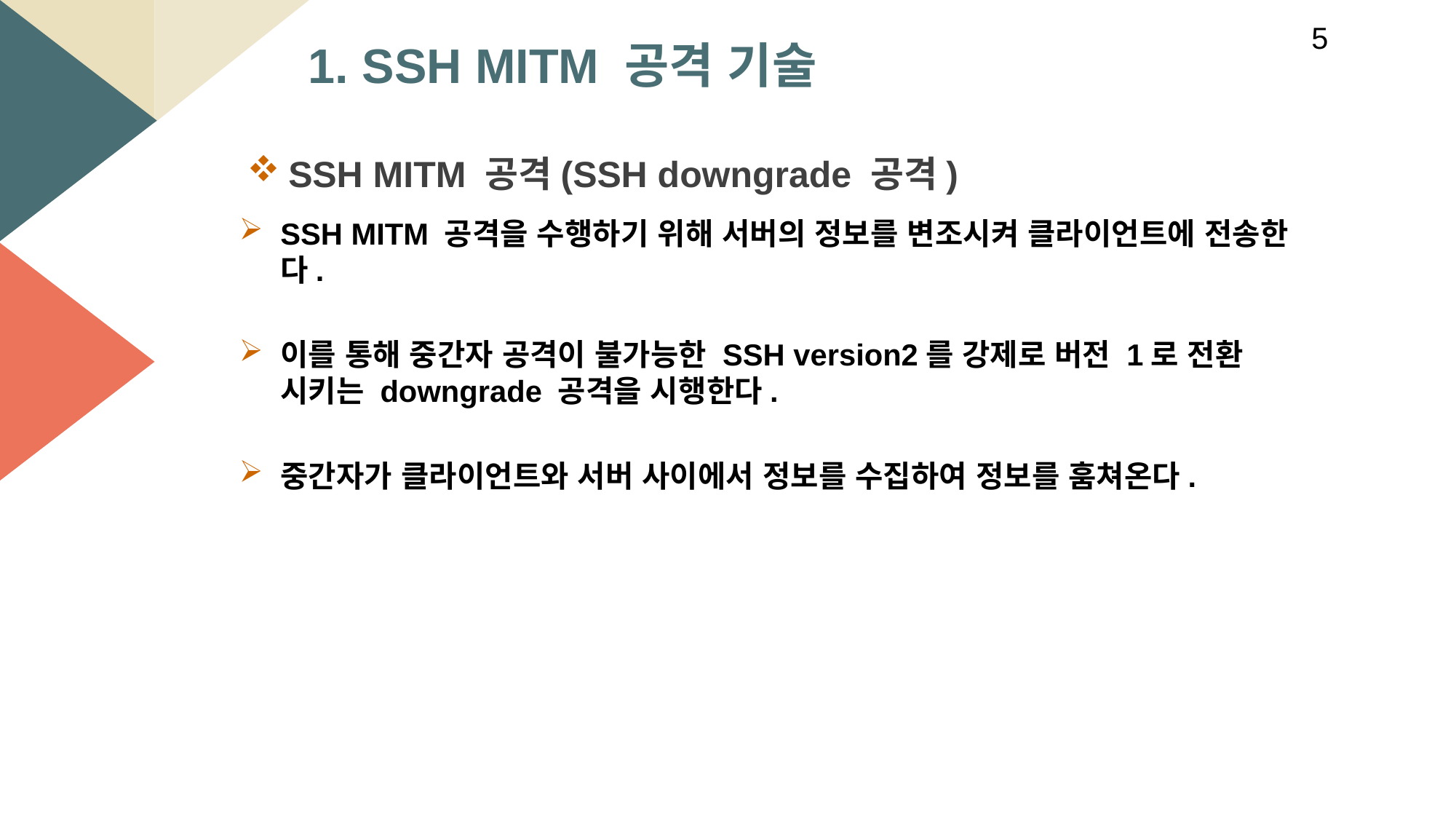

5
1. SSH MITM 공격 기술

SSH MITM 공격(SSH downgrade 공격)
SSH MITM 공격을 수행하기 위해 서버의 정보를 변조시켜 클라이언트에 전송한다.

이를 통해 중간자 공격이 불가능한 SSH version2를 강제로 버전 1로 전환 시키는 downgrade 공격을 시행한다.

중간자가 클라이언트와 서버 사이에서 정보를 수집하여 정보를 훔쳐온다.